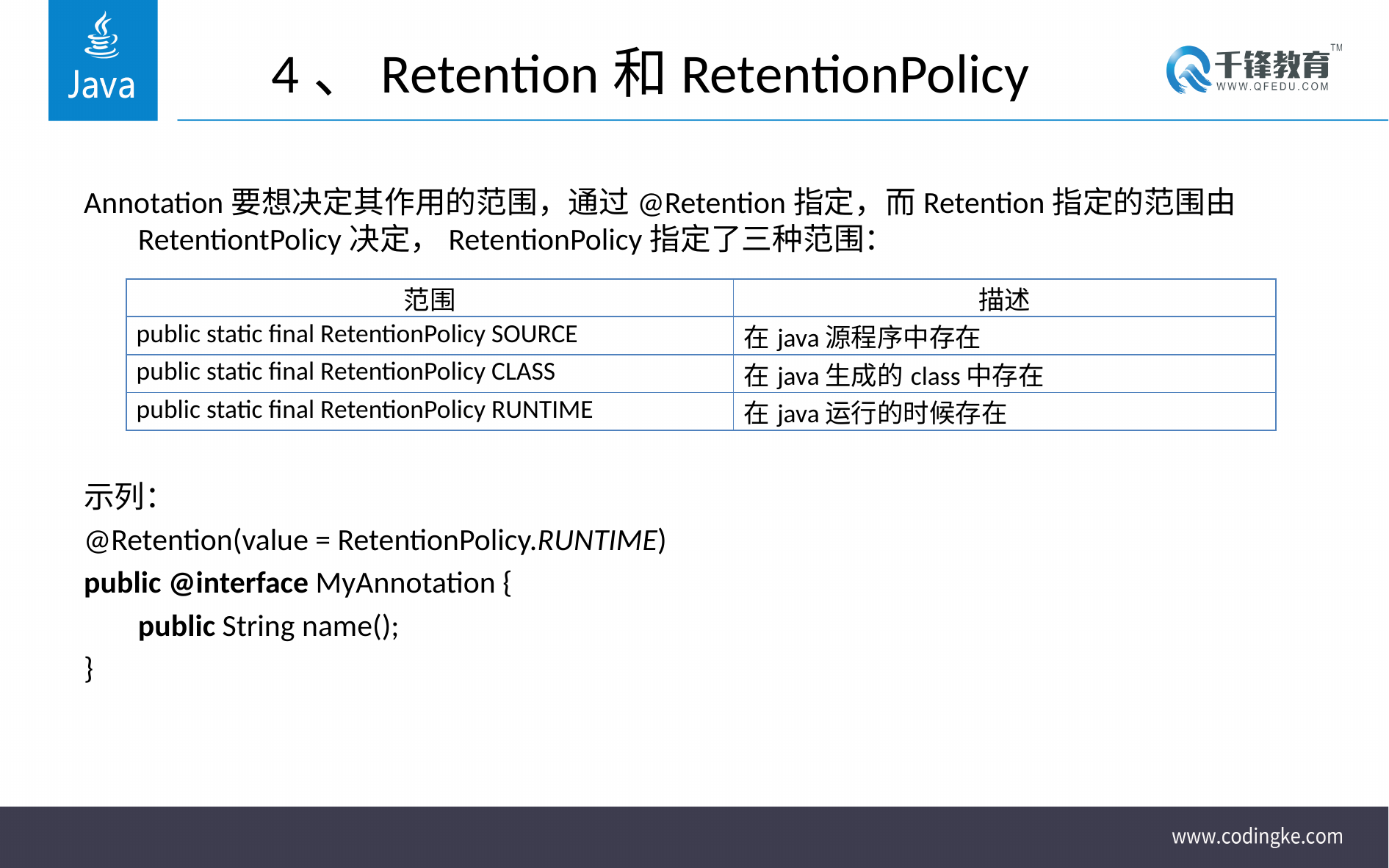

# 4、Retention和RetentionPolicy
Annotation要想决定其作用的范围，通过@Retention指定，而Retention指定的范围由RetentiontPolicy决定，RetentionPolicy指定了三种范围：

示列：
@Retention(value = RetentionPolicy.RUNTIME)
public @interface MyAnnotation {
	public String name();
}

| 范围 | 描述 |
| --- | --- |
| public static final RetentionPolicy SOURCE | 在java源程序中存在 |
| public static final RetentionPolicy CLASS | 在java生成的class中存在 |
| public static final RetentionPolicy RUNTIME | 在java运行的时候存在 |